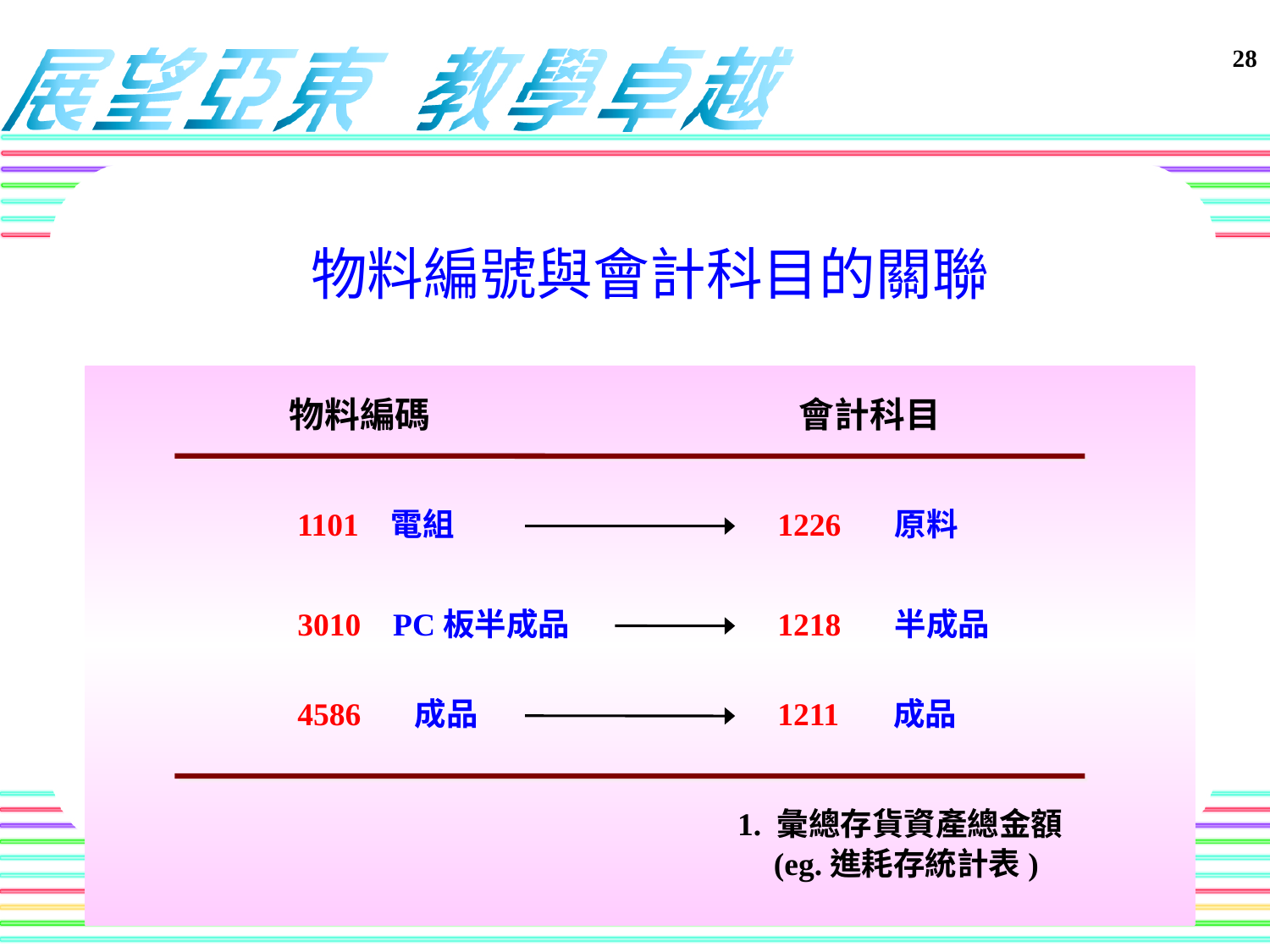

物料編號與會計科目的關聯

物料編碼
會計科目

1101   電組
1226   原料

3010    PC板半成品
1218   半成品

1211   成品
4586   成品

1. 彙總存貨資產總金額
    (eg.進耗存統計表)